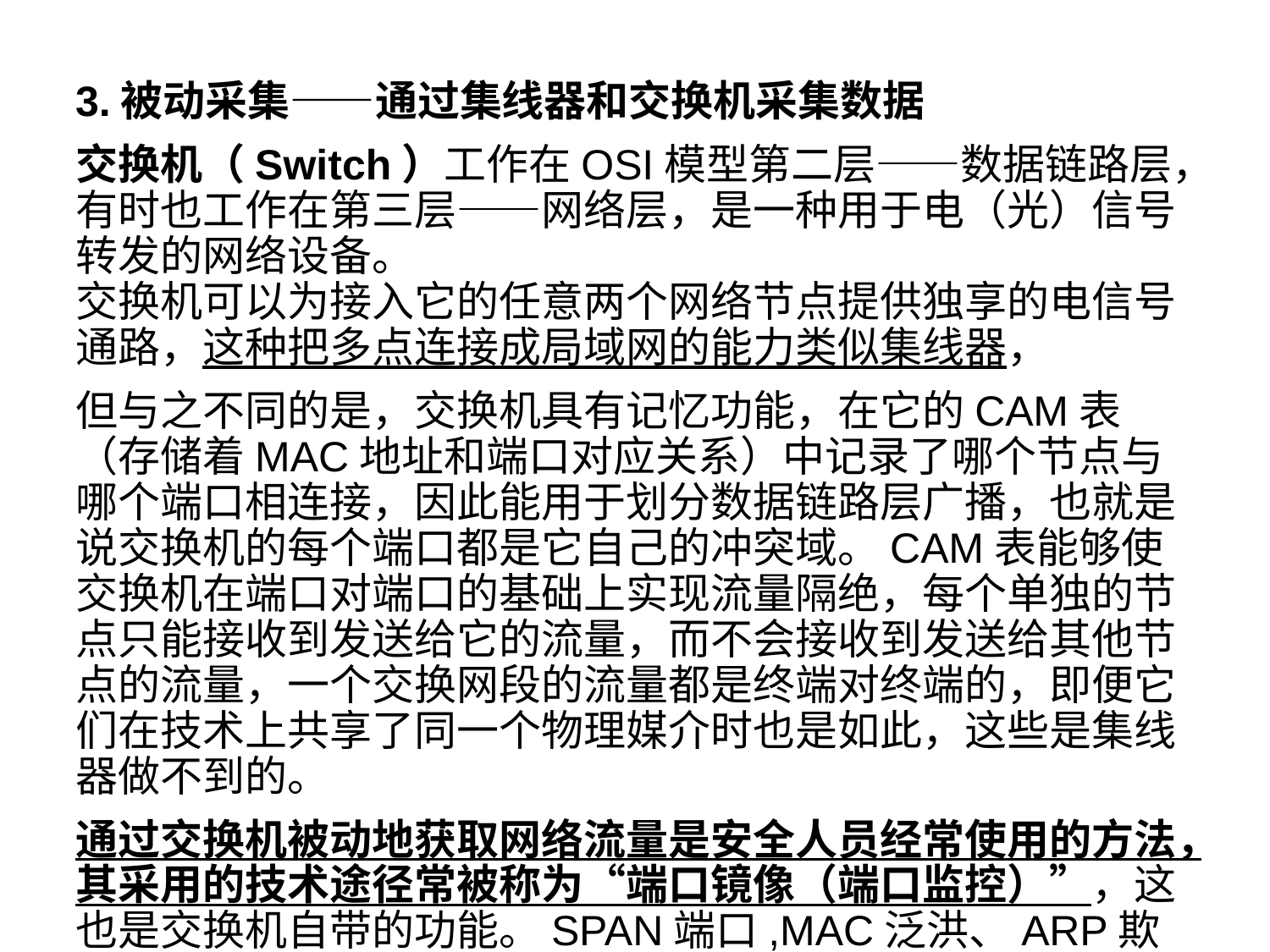

3.被动采集——通过集线器和交换机采集数据
交换机（Switch）工作在OSI模型第二层——数据链路层，有时也工作在第三层——网络层，是一种用于电（光）信号转发的网络设备。
交换机可以为接入它的任意两个网络节点提供独享的电信号通路，这种把多点连接成局域网的能力类似集线器，
但与之不同的是，交换机具有记忆功能，在它的CAM表（存储着MAC地址和端口对应关系）中记录了哪个节点与哪个端口相连接，因此能用于划分数据链路层广播，也就是说交换机的每个端口都是它自己的冲突域。CAM表能够使交换机在端口对端口的基础上实现流量隔绝，每个单独的节点只能接收到发送给它的流量，而不会接收到发送给其他节点的流量，一个交换网段的流量都是终端对终端的，即便它们在技术上共享了同一个物理媒介时也是如此，这些是集线器做不到的。
通过交换机被动地获取网络流量是安全人员经常使用的方法，其采用的技术途径常被称为“端口镜像（端口监控）”，这也是交换机自带的功能。SPAN端口,MAC泛洪、ARP欺骗